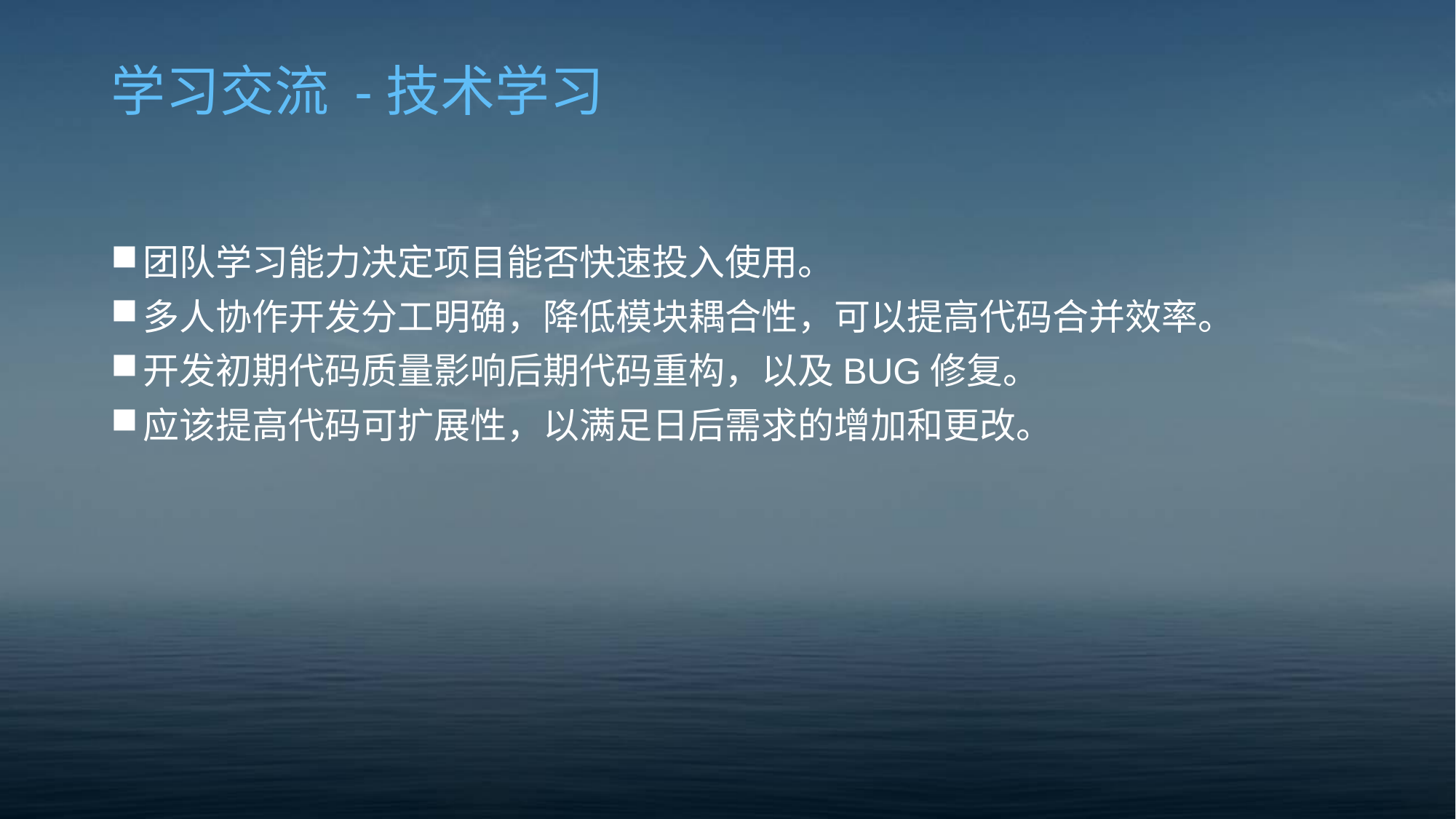

# 学习交流 -技术学习

团队学习能力决定项目能否快速投入使用。
多人协作开发分工明确，降低模块耦合性，可以提高代码合并效率。
开发初期代码质量影响后期代码重构，以及BUG修复。
应该提高代码可扩展性，以满足日后需求的增加和更改。